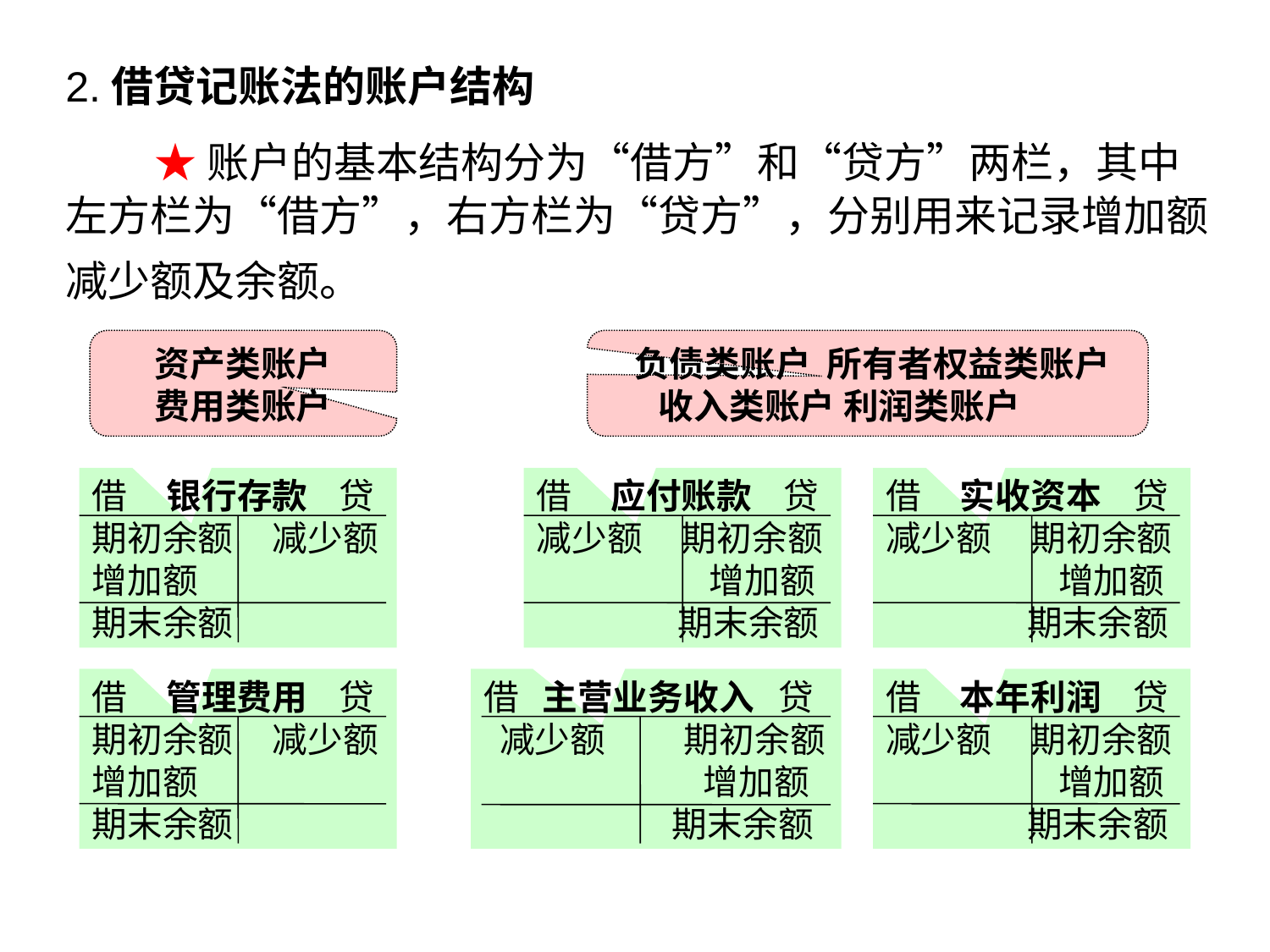

2.借贷记账法的账户结构
       ★账户的基本结构分为“借方”和“贷方”两栏，其中左方栏为“借方”，右方栏为“贷方”，分别用来记录增加额减少额及余额。
资产类账户
费用类账户

负债类账户  所有者权益类账户
   收入类账户 利润类账户
借     银行存款    贷
期初余额     减少额
增加额
期末余额

借     管理费用    贷
期初余额     减少额
增加额
期末余额

借     应付账款    贷
减少额     期初余额
                     增加额
                 期末余额

借     实收资本    贷
减少额     期初余额
                     增加额
                 期末余额

借   主营业务收入   贷
 减少额          期初余额
                           增加额
                       期末余额

借     本年利润    贷
减少额     期初余额
                     增加额
                 期末余额

25